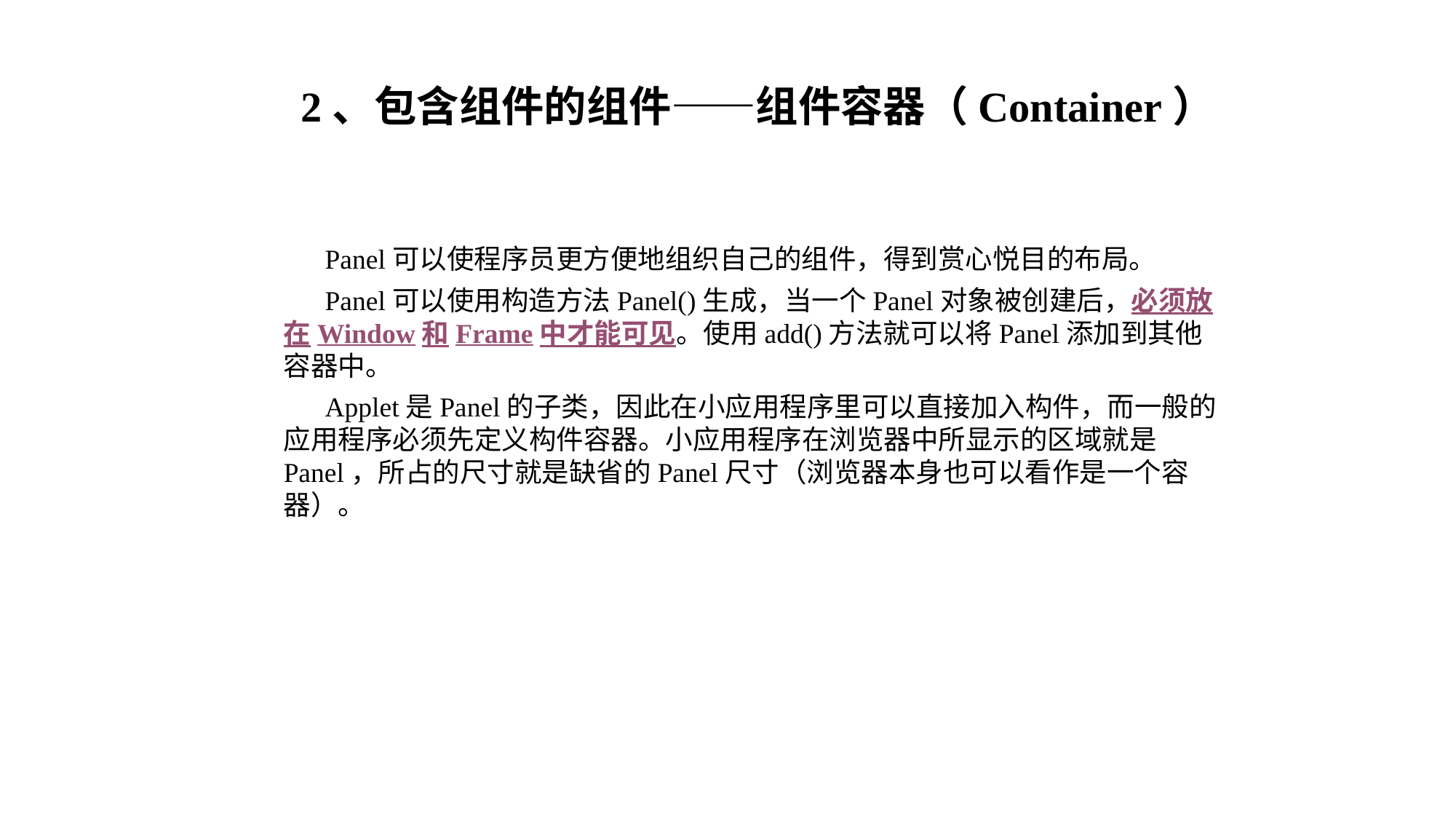

2、包含组件的组件——组件容器（Container）
      Panel可以使程序员更方便地组织自己的组件，得到赏心悦目的布局。
      Panel可以使用构造方法Panel()生成，当一个Panel对象被创建后，必须放在Window和Frame中才能可见。使用add()方法就可以将Panel添加到其他容器中。
      Applet是Panel的子类，因此在小应用程序里可以直接加入构件，而一般的应用程序必须先定义构件容器。小应用程序在浏览器中所显示的区域就是Panel，所占的尺寸就是缺省的Panel尺寸（浏览器本身也可以看作是一个容器）。